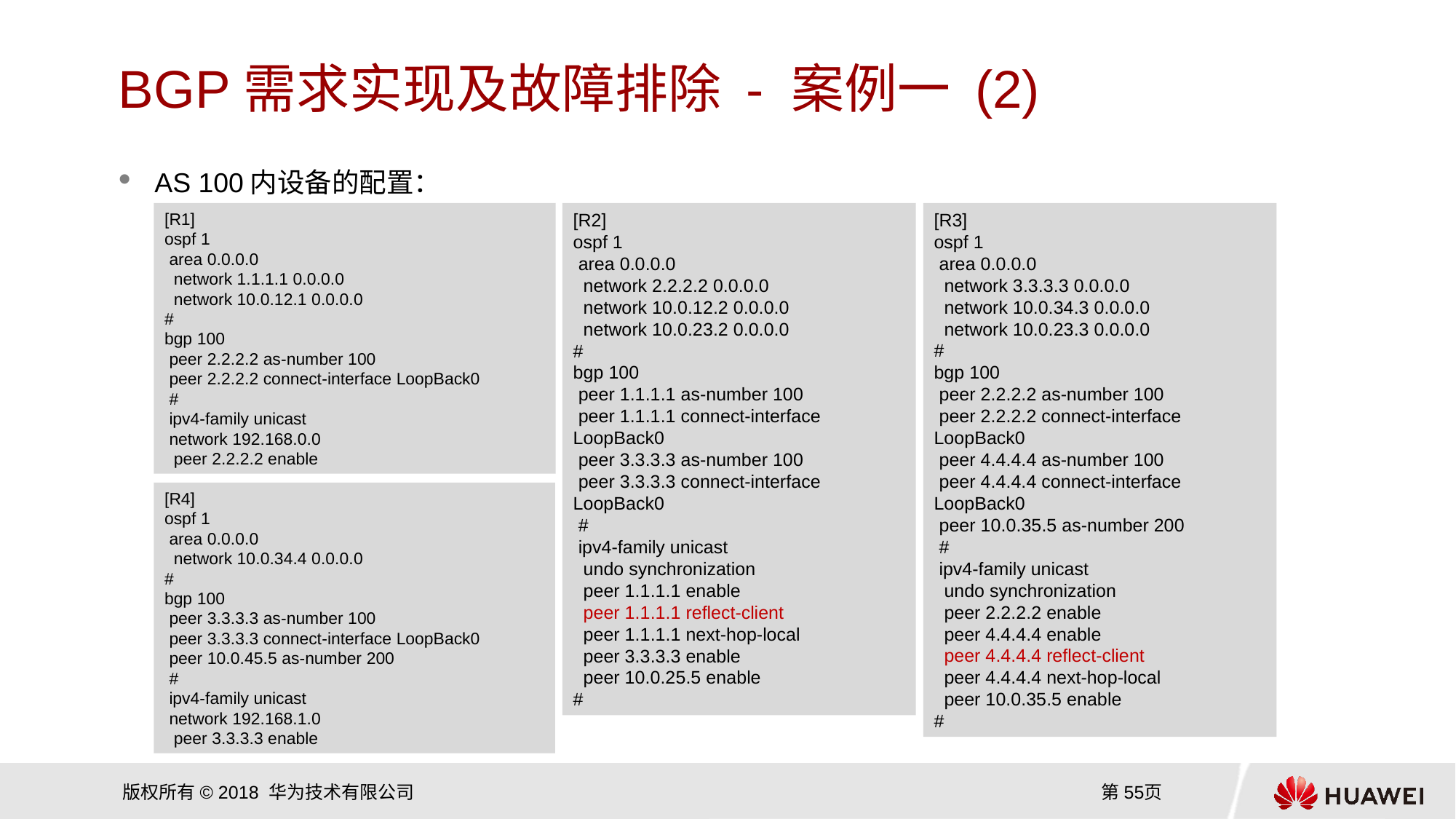

# BGP需求实现及故障排除 - 案例一 (2)
AS 100内设备的配置：

[R1]
ospf 1
 area 0.0.0.0
  network 1.1.1.1 0.0.0.0
  network 10.0.12.1 0.0.0.0
#
bgp 100
 peer 2.2.2.2 as-number 100
 peer 2.2.2.2 connect-interface LoopBack0
 #
 ipv4-family unicast
 network 192.168.0.0
  peer 2.2.2.2 enable
[R2]
ospf 1
 area 0.0.0.0
  network 2.2.2.2 0.0.0.0
  network 10.0.12.2 0.0.0.0
  network 10.0.23.2 0.0.0.0
#
bgp 100
 peer 1.1.1.1 as-number 100
 peer 1.1.1.1 connect-interface LoopBack0
 peer 3.3.3.3 as-number 100
 peer 3.3.3.3 connect-interface LoopBack0
 #
 ipv4-family unicast
  undo synchronization
  peer 1.1.1.1 enable
  peer 1.1.1.1 reflect-client
  peer 1.1.1.1 next-hop-local
  peer 3.3.3.3 enable
  peer 10.0.25.5 enable
#
[R3]
ospf 1
 area 0.0.0.0
  network 3.3.3.3 0.0.0.0
  network 10.0.34.3 0.0.0.0
  network 10.0.23.3 0.0.0.0
#
bgp 100
 peer 2.2.2.2 as-number 100
 peer 2.2.2.2 connect-interface LoopBack0
 peer 4.4.4.4 as-number 100
 peer 4.4.4.4 connect-interface LoopBack0
 peer 10.0.35.5 as-number 200
 #
 ipv4-family unicast
  undo synchronization
  peer 2.2.2.2 enable
  peer 4.4.4.4 enable
  peer 4.4.4.4 reflect-client
  peer 4.4.4.4 next-hop-local
  peer 10.0.35.5 enable
#
[R4]
ospf 1
 area 0.0.0.0
  network 10.0.34.4 0.0.0.0
#
bgp 100
 peer 3.3.3.3 as-number 100
 peer 3.3.3.3 connect-interface LoopBack0
 peer 10.0.45.5 as-number 200
 #
 ipv4-family unicast
 network 192.168.1.0
  peer 3.3.3.3 enable